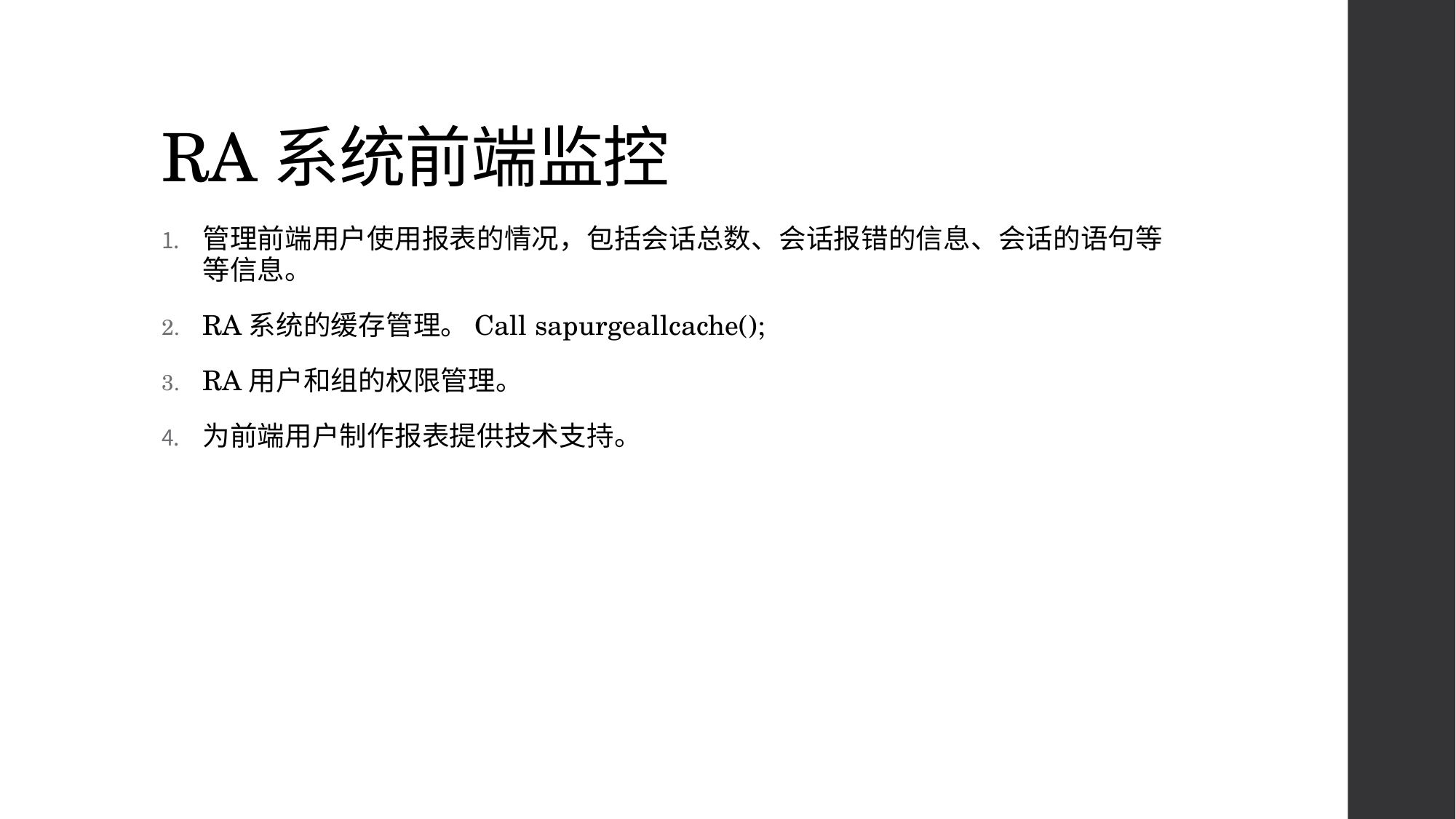

# RA系统前端监控
管理前端用户使用报表的情况，包括会话总数、会话报错的信息、会话的语句等等信息。
RA系统的缓存管理。Call sapurgeallcache();
RA用户和组的权限管理。
为前端用户制作报表提供技术支持。